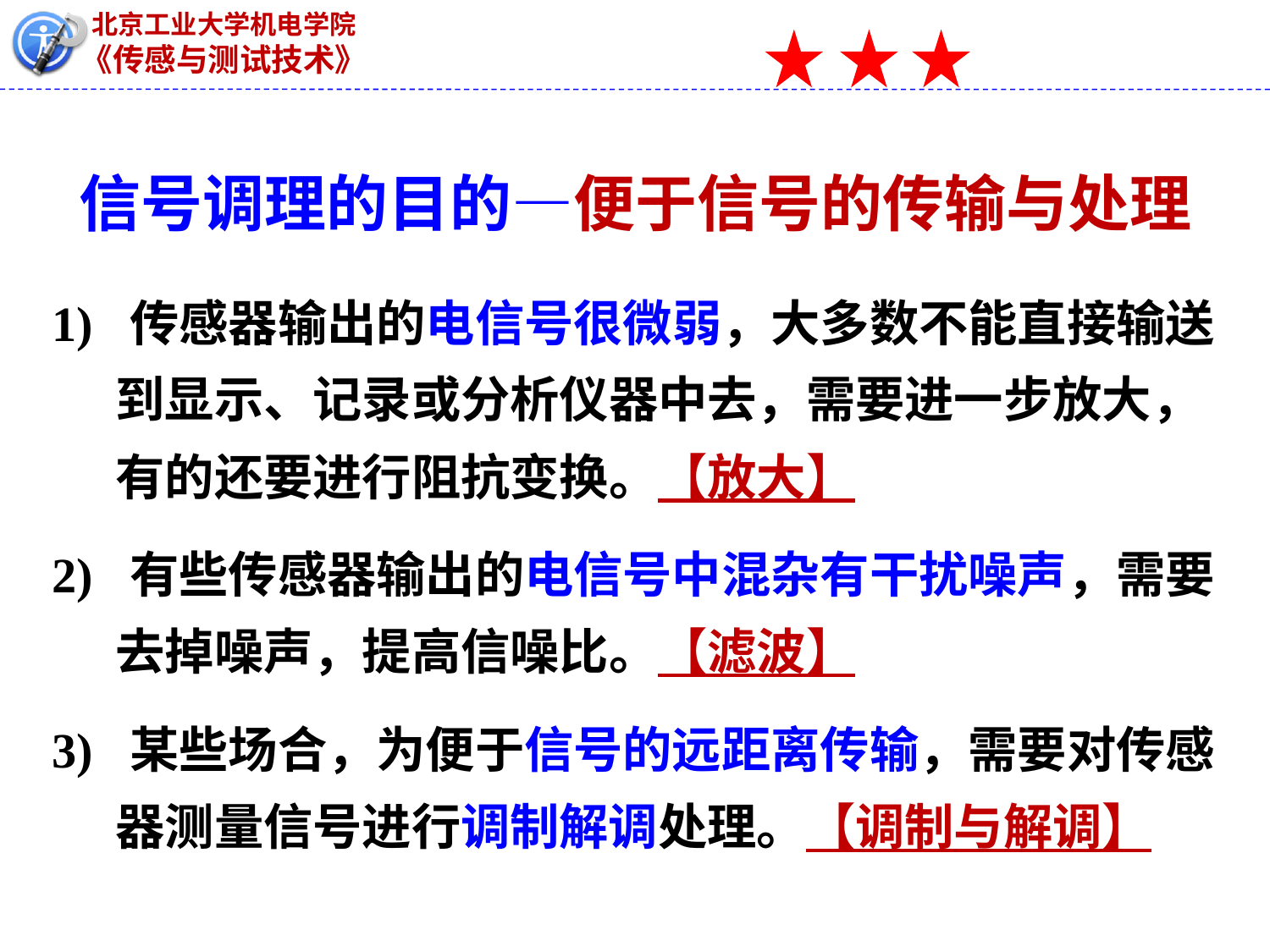

信号调理的目的—便于信号的传输与处理
1)  传感器输出的电信号很微弱，大多数不能直接输送到显示、记录或分析仪器中去，需要进一步放大，有的还要进行阻抗变换。【放大】
2)  有些传感器输出的电信号中混杂有干扰噪声，需要去掉噪声，提高信噪比。【滤波】
3)  某些场合，为便于信号的远距离传输，需要对传感器测量信号进行调制解调处理。【调制与解调】